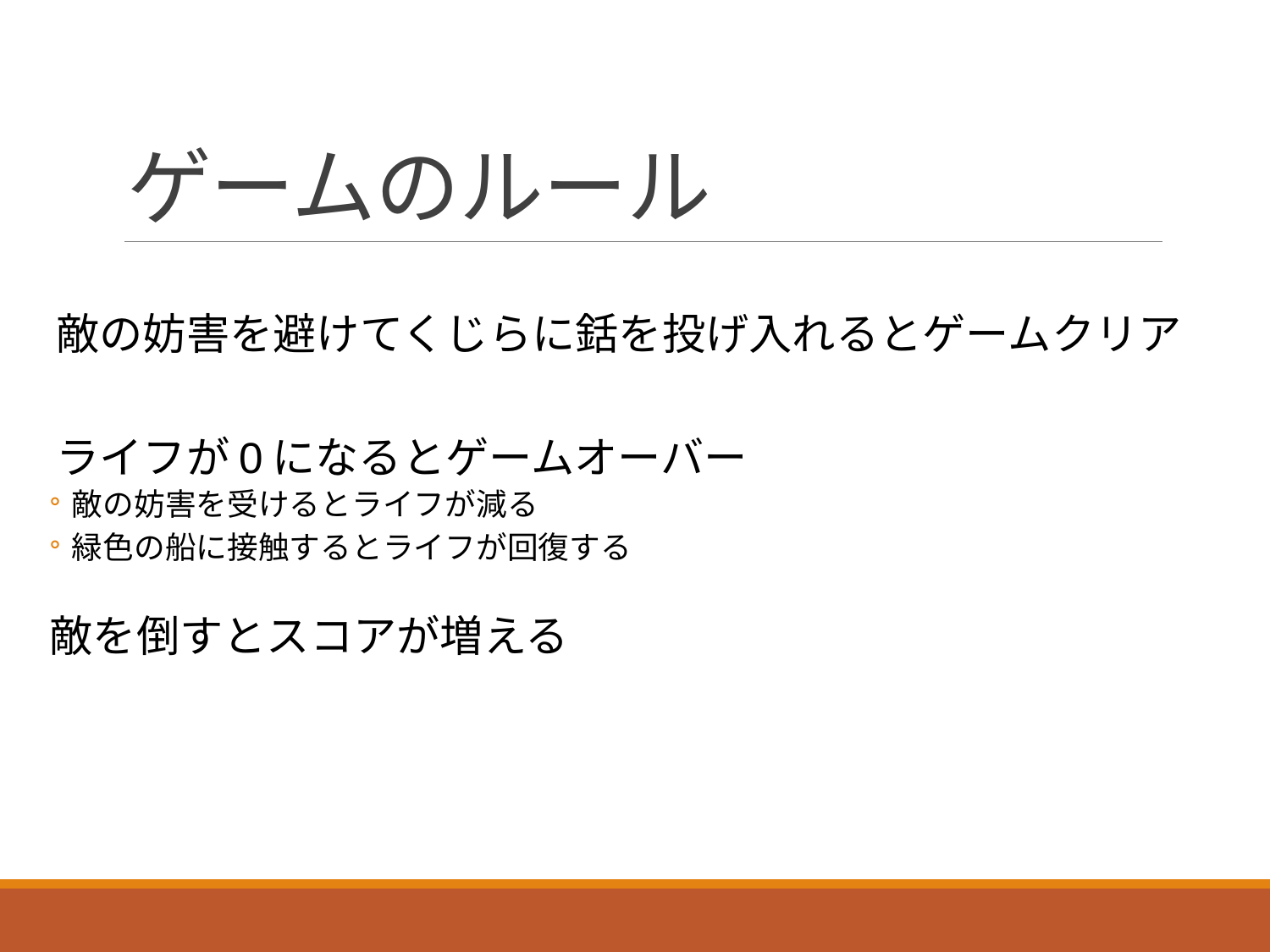

# ゲームのルール
　敵の妨害を避けてくじらに銛を投げ入れるとゲームクリア

　ライフが0になるとゲームオーバー
敵の妨害を受けるとライフが減る
緑色の船に接触するとライフが回復する

敵を倒すとスコアが増える